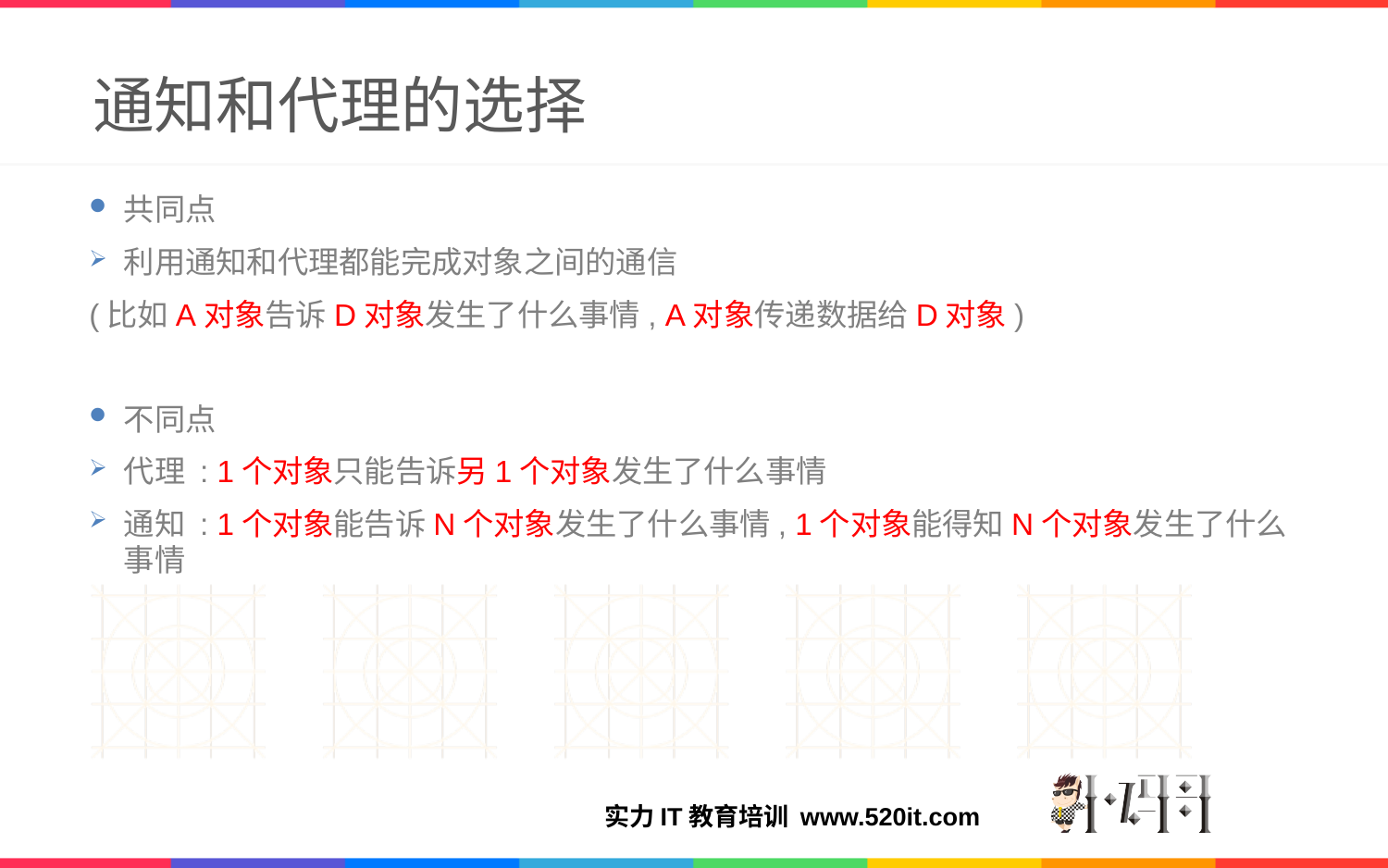

# 通知和代理的选择
共同点
利用通知和代理都能完成对象之间的通信
(比如A对象告诉D对象发生了什么事情, A对象传递数据给D对象)

不同点
代理 : 1个对象只能告诉另1个对象发生了什么事情
通知 : 1个对象能告诉N个对象发生了什么事情, 1个对象能得知N个对象发生了什么事情